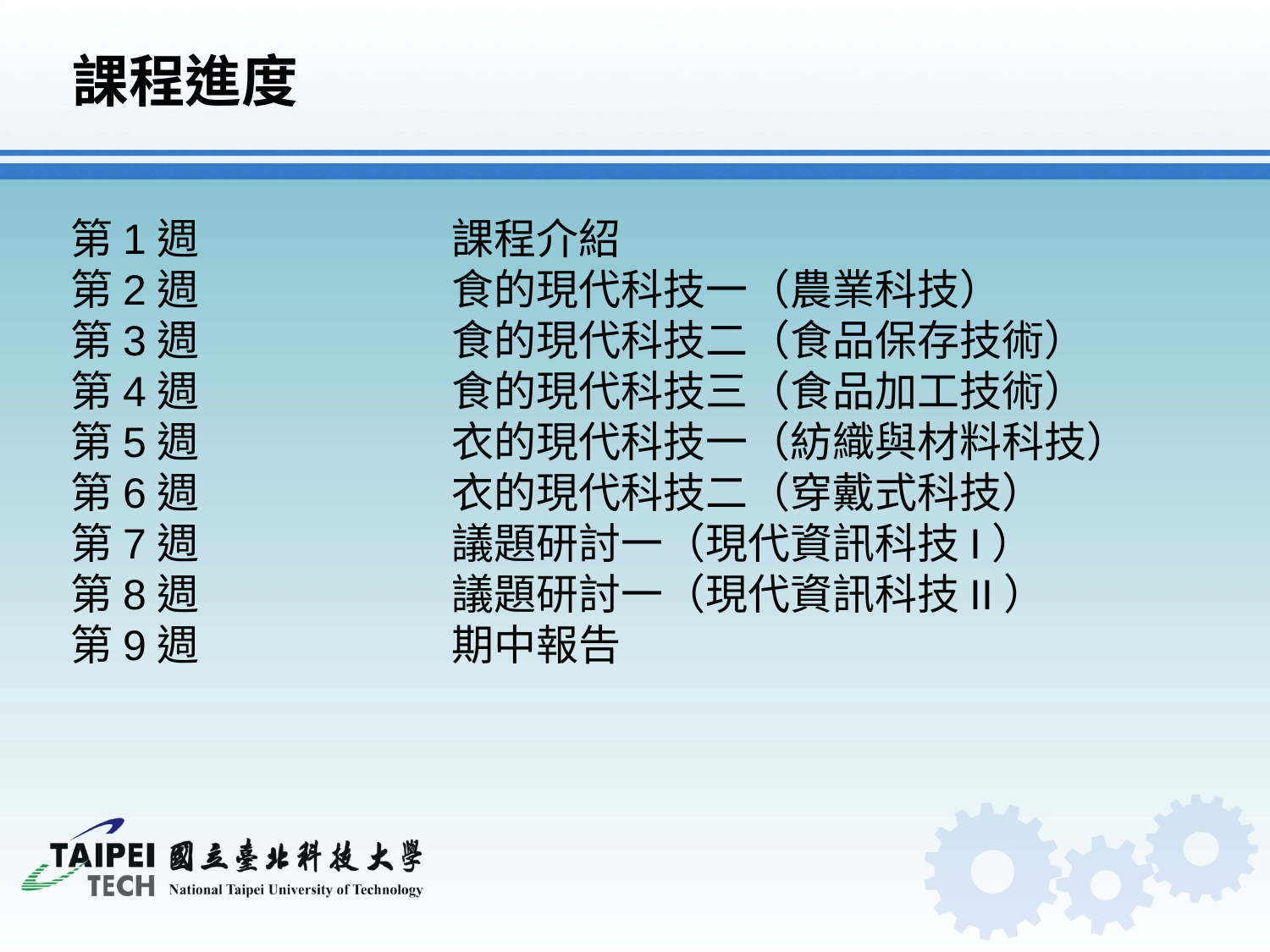

# 課程進度
第1週		課程介紹
第2週		食的現代科技一（農業科技）
第3週		食的現代科技二（食品保存技術）
第4週		食的現代科技三（食品加工技術）
第5週		衣的現代科技一（紡織與材料科技）
第6週		衣的現代科技二（穿戴式科技）
第7週		議題研討一（現代資訊科技I）
第8週	 	議題研討一（現代資訊科技II）
第9週		期中報告